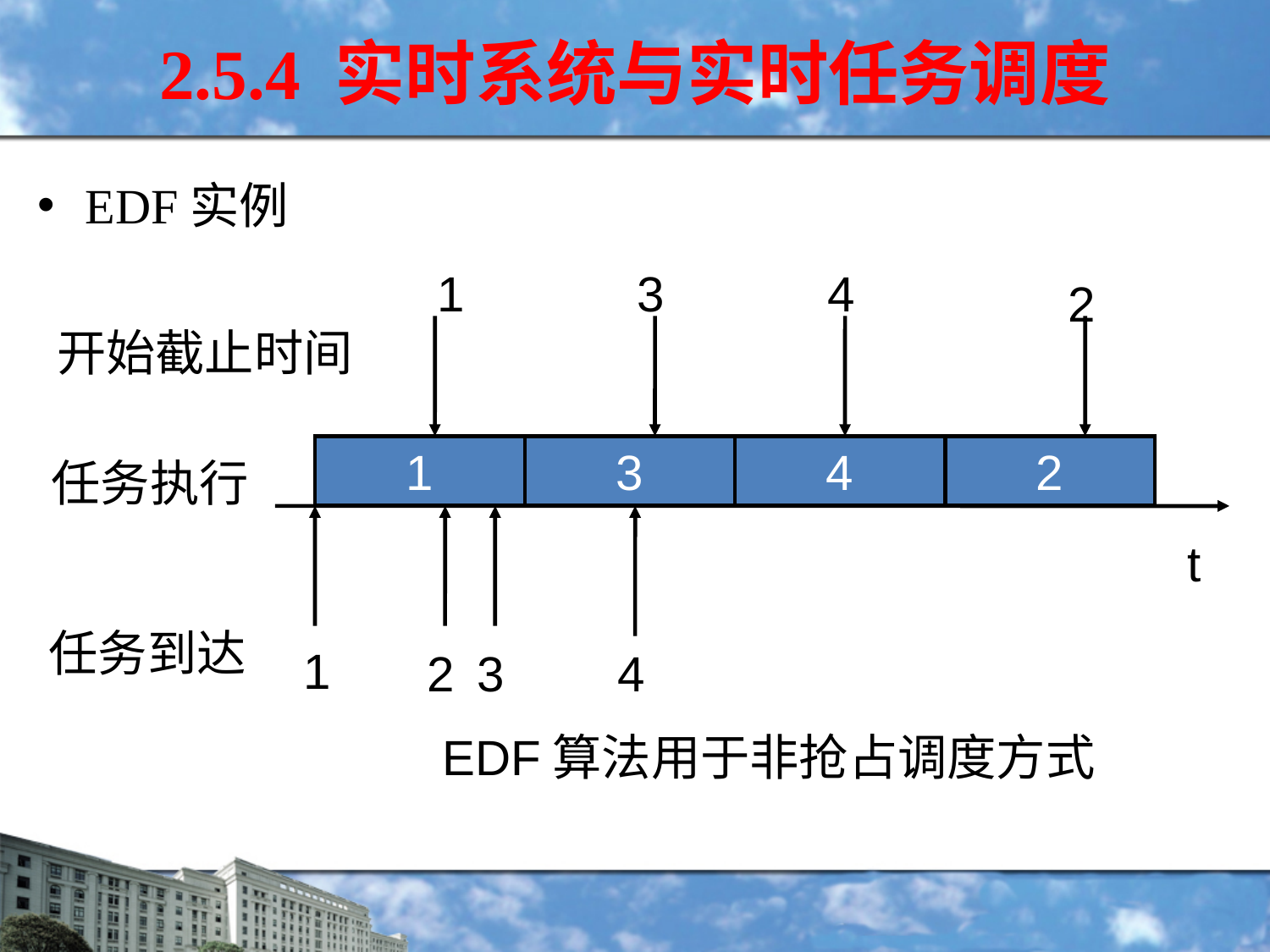

2.5.4 实时系统与实时任务调度
EDF实例

1
3
4
2
开始截止时间

1
3
4
2
任务执行

t
任务到达
1
2
3
4
EDF算法用于非抢占调度方式